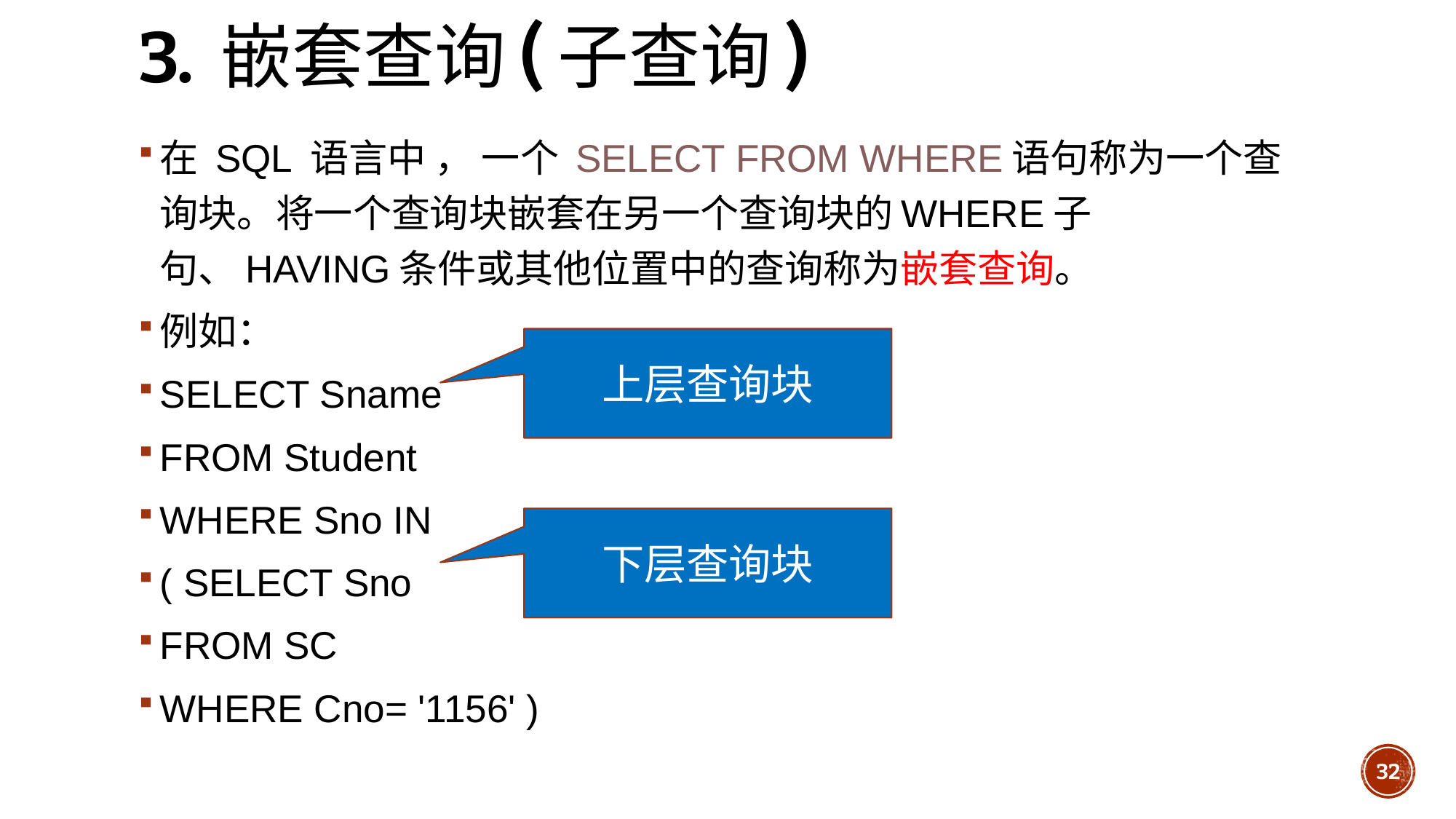

# 3. 嵌套查询(子查询)
在 SQL 语言中 ， 一个 SELECT FROM WHERE语句称为一个查询块。将一个查询块嵌套在另一个查询块的WHERE子句、HAVING条件或其他位置中的查询称为嵌套查询。
例如：
SELECT Sname
FROM Student
WHERE Sno IN
( SELECT Sno
FROM SC
WHERE Cno= '1156' )

上层查询块
下层查询块
32